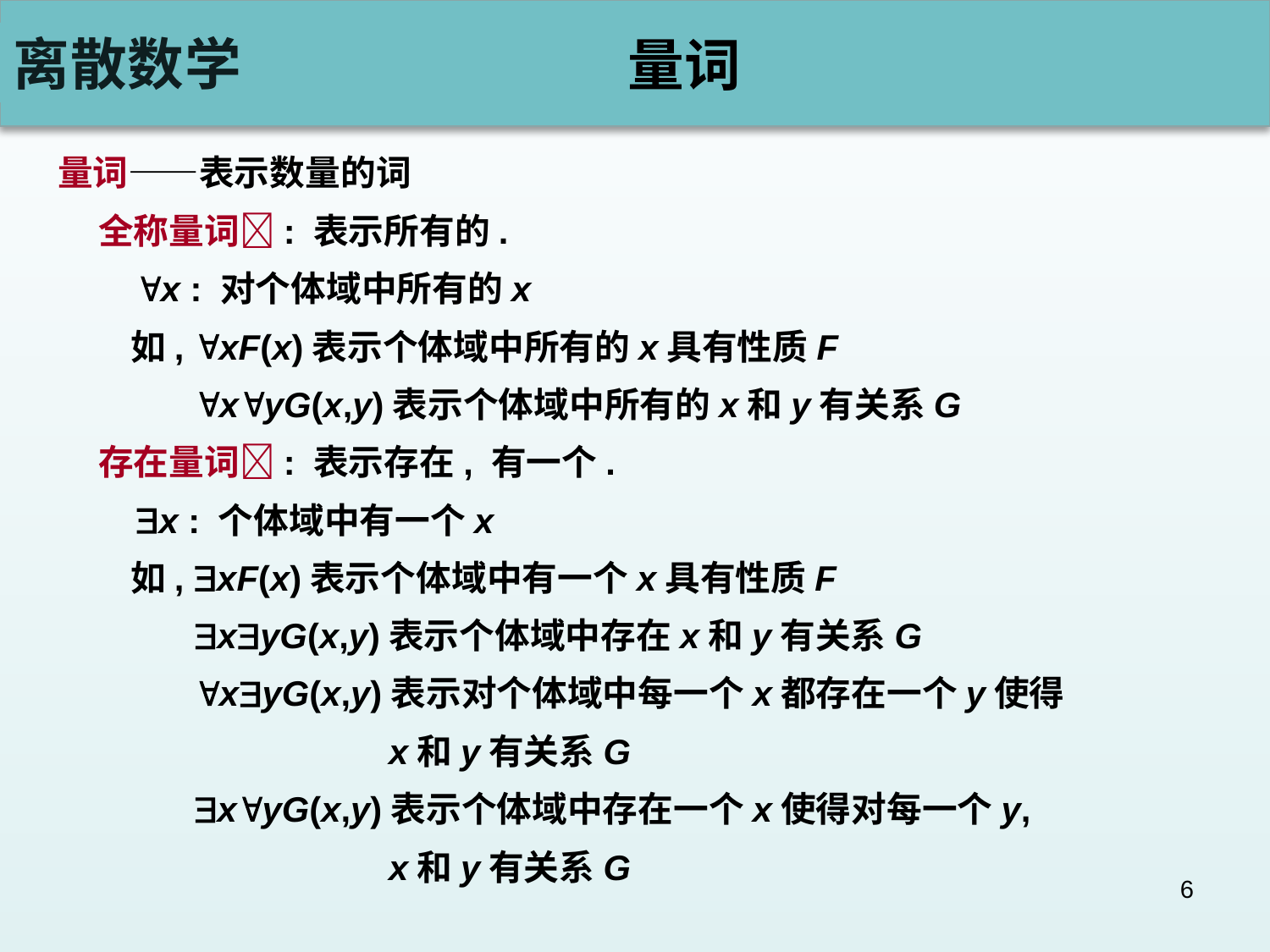

# 量词
量词——表示数量的词
    全称量词∀: 表示所有的.
        ∀x : 对个体域中所有的x
        如, ∀xF(x)表示个体域中所有的x具有性质F
              ∀x∀yG(x,y)表示个体域中所有的x和y有关系G
    存在量词∃: 表示存在, 有一个.
        ∃x : 个体域中有一个x
        如, ∃xF(x)表示个体域中有一个x具有性质F
              ∃x∃yG(x,y)表示个体域中存在x和y有关系G
              ∀x∃yG(x,y)表示对个体域中每一个x都存在一个y使得
                                  x和y有关系G
              ∃x∀yG(x,y)表示个体域中存在一个x使得对每一个y,
                                  x和y有关系G
6